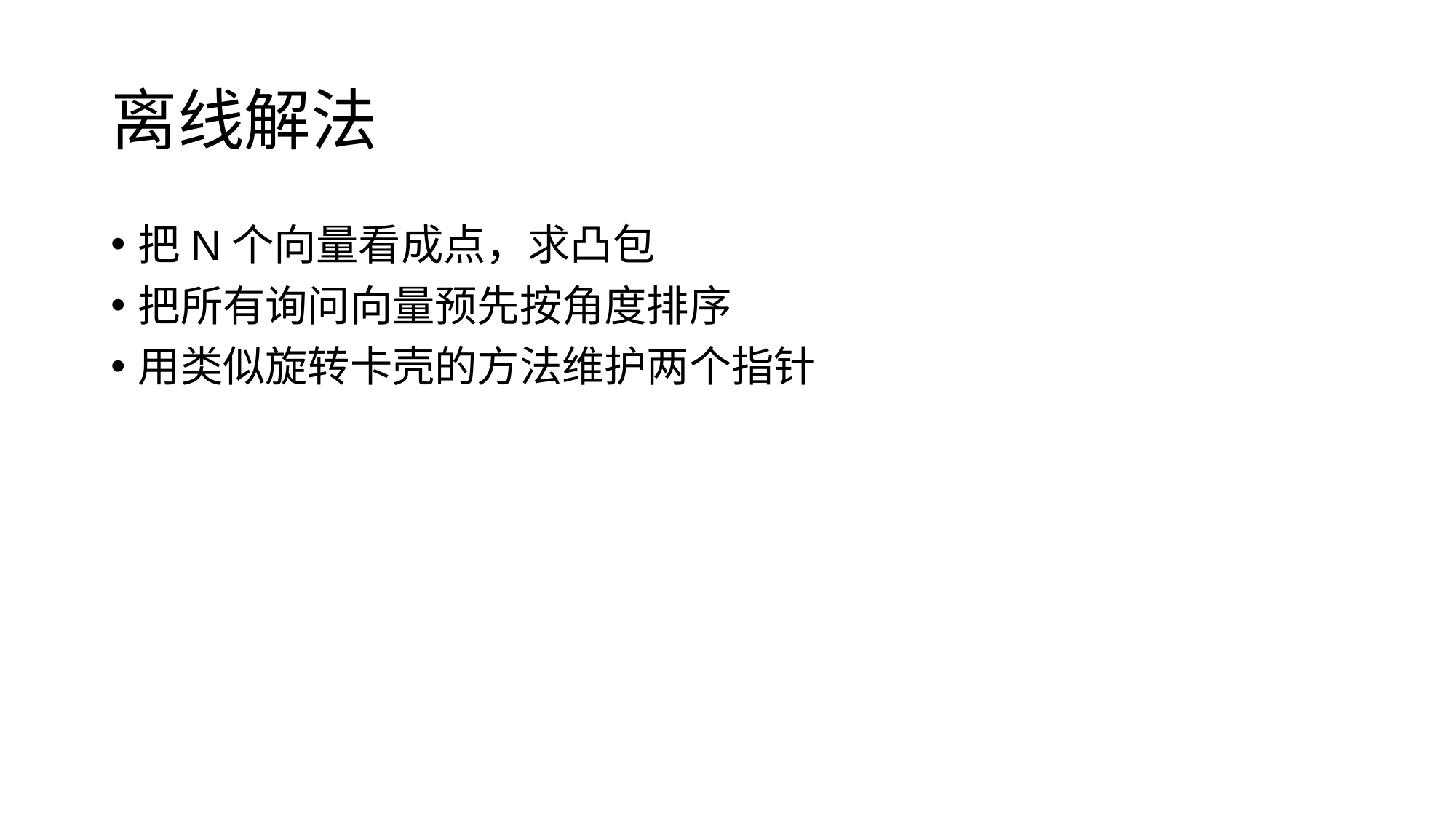

# 离线解法
把N个向量看成点，求凸包
把所有询问向量预先按角度排序
用类似旋转卡壳的方法维护两个指针